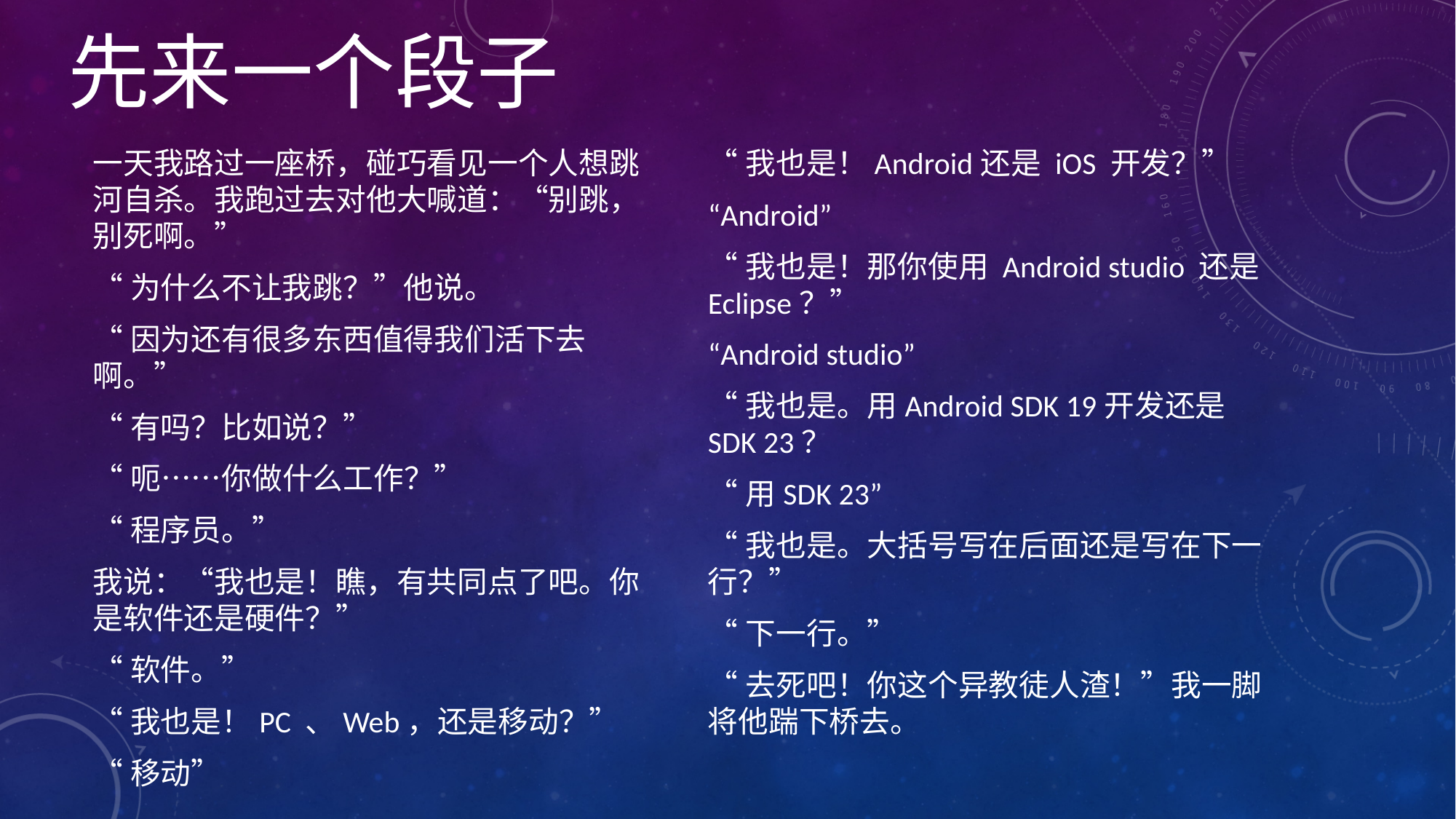

# 先来一个段子
一天我路过一座桥，碰巧看见一个人想跳河自杀。我跑过去对他大喊道：“别跳，别死啊。”
“为什么不让我跳？”他说。
“因为还有很多东西值得我们活下去啊。”
“有吗？比如说？”
“呃……你做什么工作？”
“程序员。”
我说：“我也是！瞧，有共同点了吧。你是软件还是硬件？”
“软件。”
“我也是！PC 、Web，还是移动？”
“移动”
“我也是！Android还是 iOS 开发？”
“Android”
“我也是！那你使用 Android studio 还是 Eclipse？”
“Android studio”
“我也是。用Android SDK 19开发还是SDK 23？
“用SDK 23”
“我也是。大括号写在后面还是写在下一行？”
“下一行。”
“去死吧！你这个异教徒人渣！”我一脚将他踹下桥去。